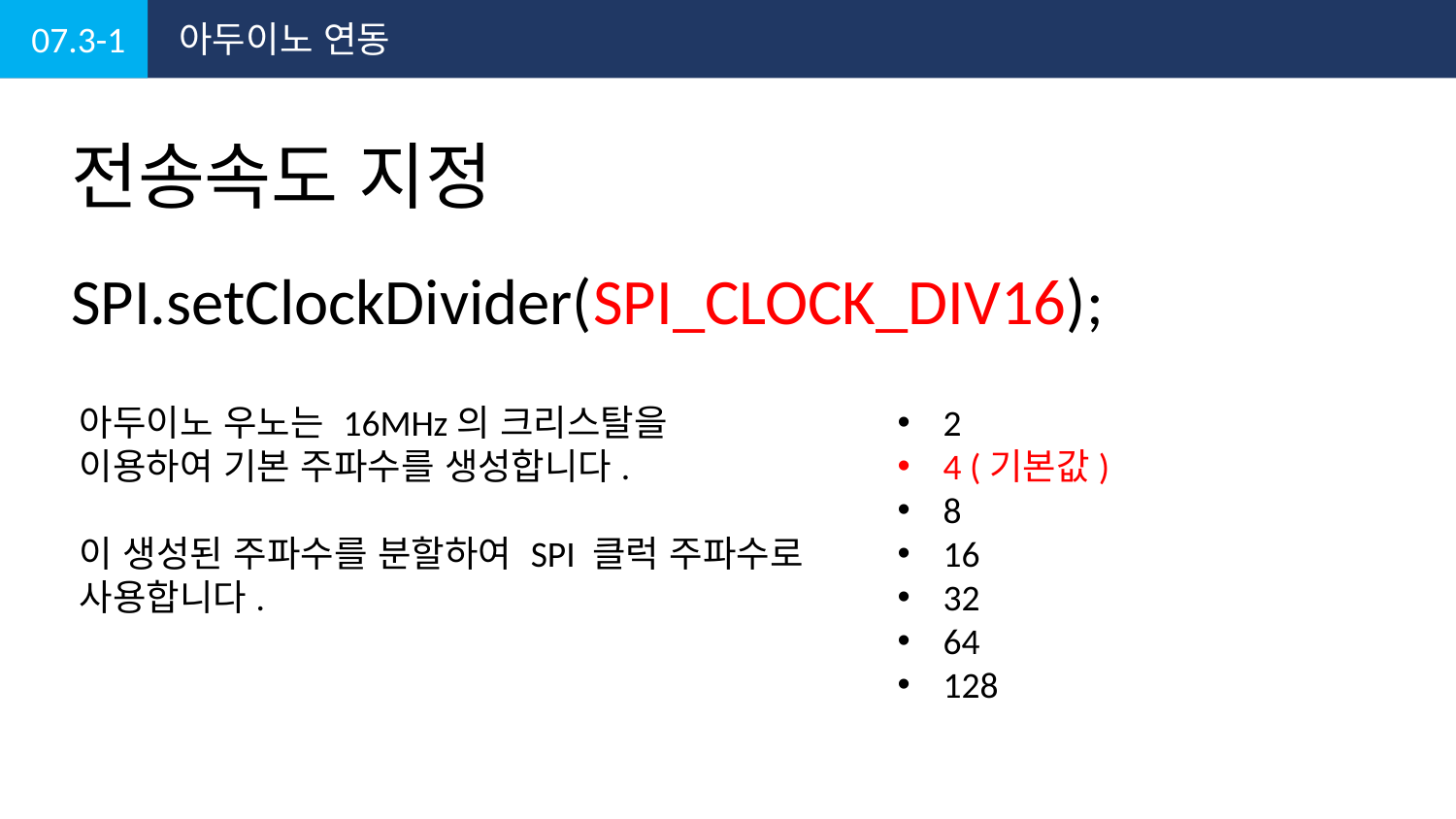

07.3-1
아두이노 연동
전송속도 지정
SPI.setClockDivider(SPI_CLOCK_DIV16);
아두이노 우노는 16MHz의 크리스탈을 이용하여 기본 주파수를 생성합니다.

이 생성된 주파수를 분할하여 SPI 클럭 주파수로 사용합니다.
2
4 (기본값)
8
16
32
64
128